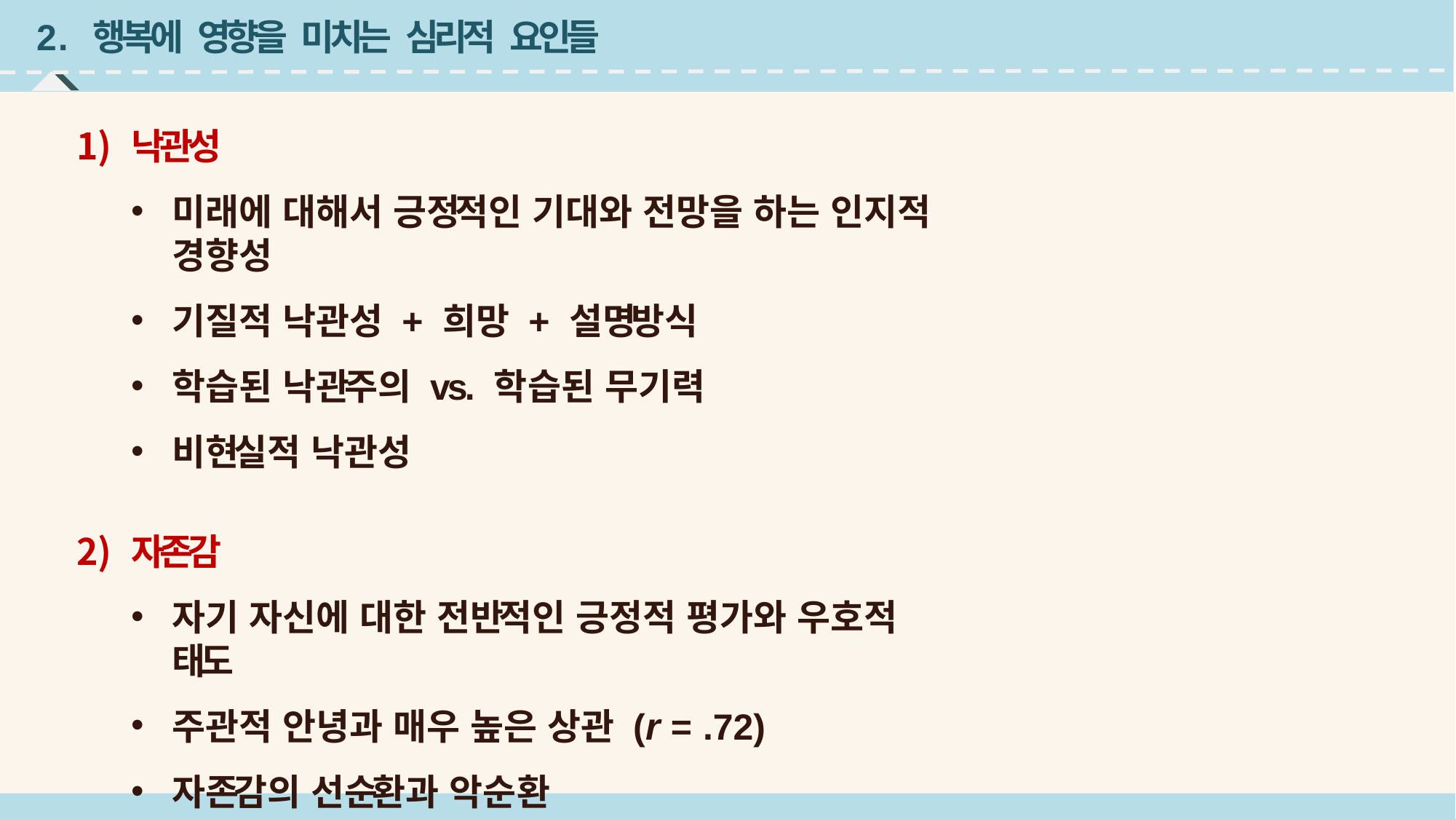

2. 행복에 영향을 미치는 심리적 요인들

낙관성
미래에 대해서 긍정적인 기대와 전망을 하는 인지적 경향성
기질적 낙관성 + 희망 + 설명방식
학습된 낙관주의 vs. 학습된 무기력
비현실적 낙관성

자존감
자기 자신에 대한 전반적인 긍정적 평가와 우호적 태도
주관적 안녕과 매우 높은 상관 (r = .72)
자존감의 선순환과 악순환